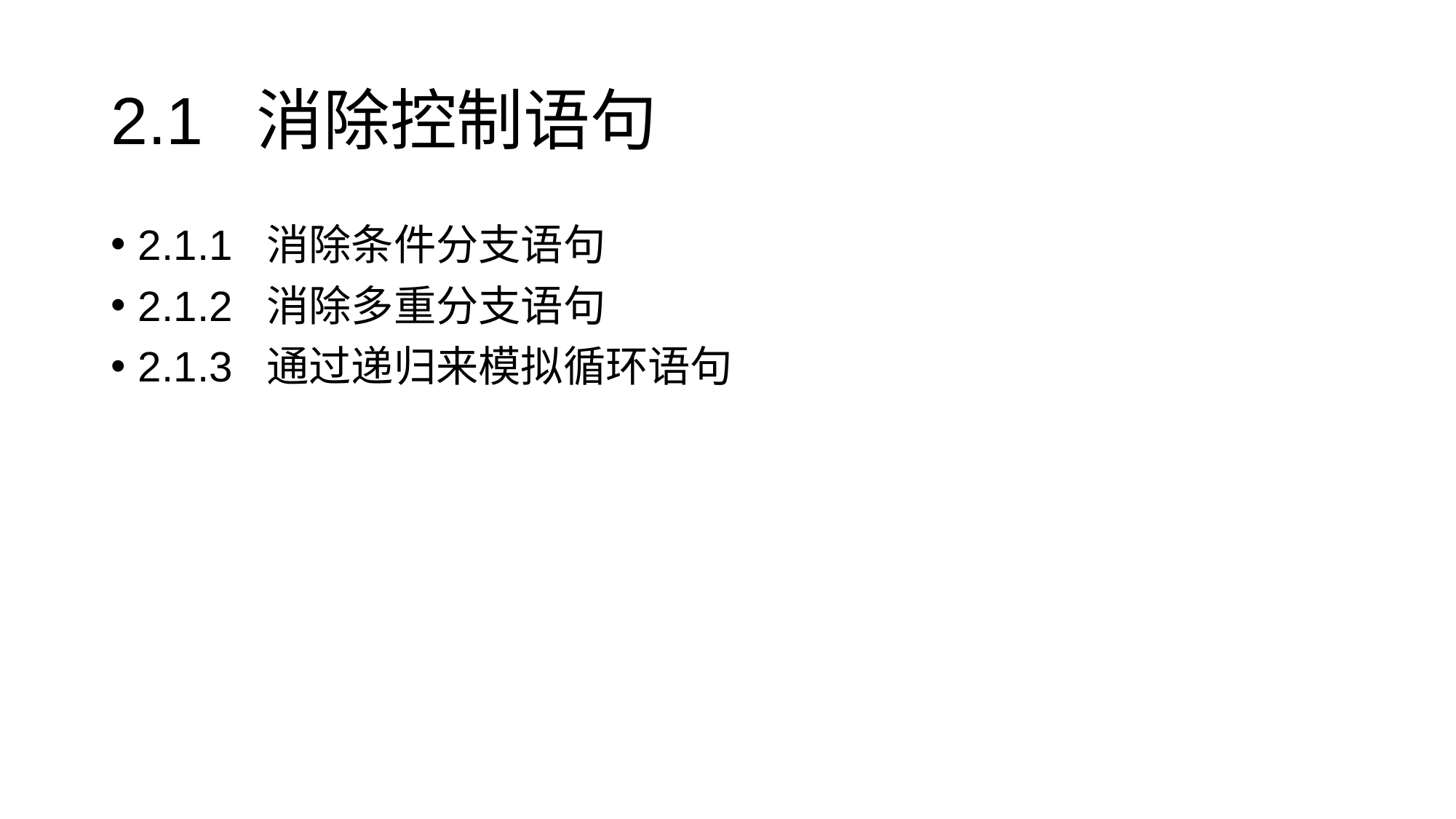

# 2.1  消除控制语句
2.1.1  消除条件分支语句
2.1.2  消除多重分支语句
2.1.3  通过递归来模拟循环语句